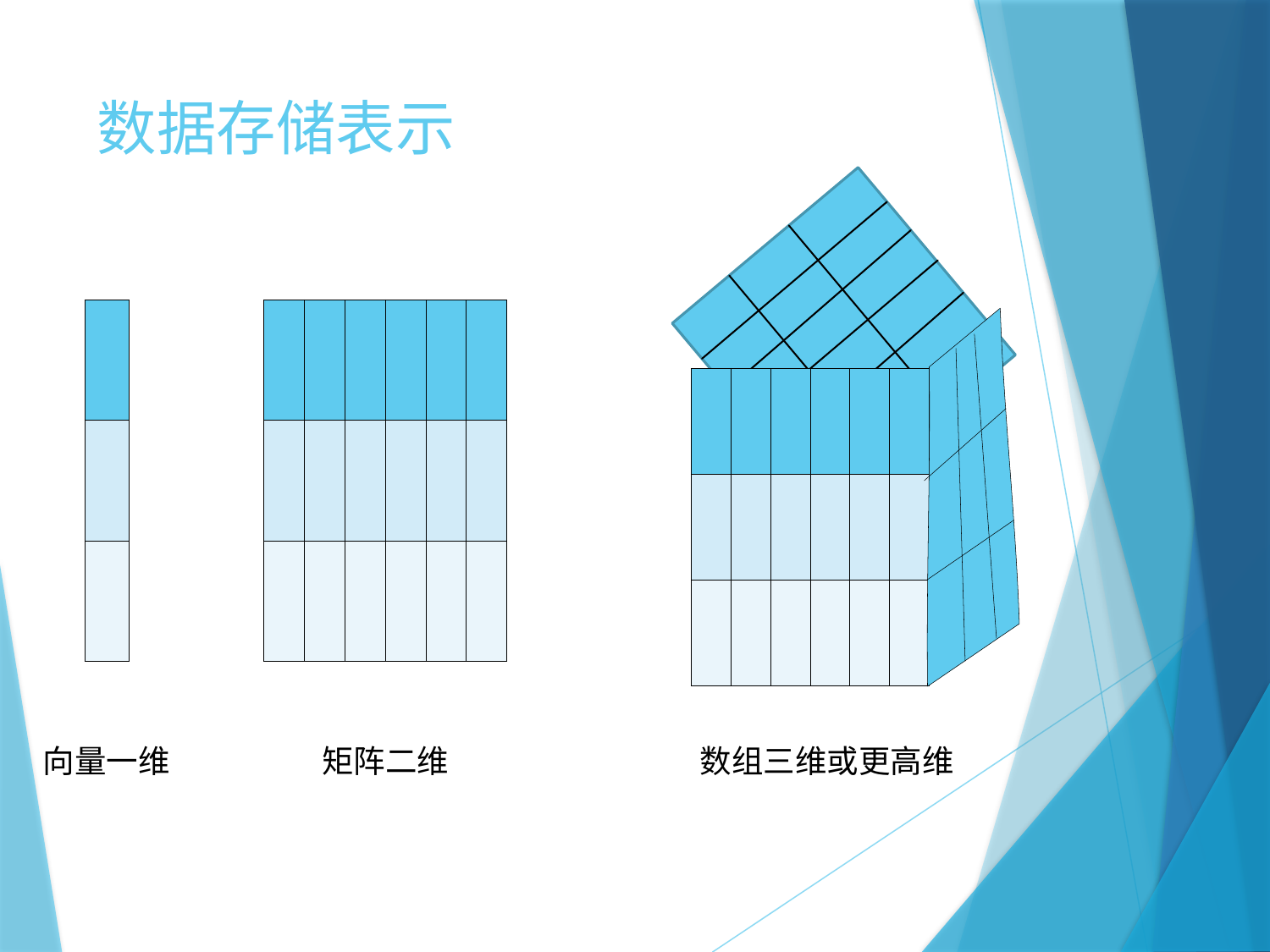

# 数据存储表示

|  |
| --- |
|  |
|  |
|  |  |  |  |  |  |
| --- | --- | --- | --- | --- | --- |
|  |  |  |  |  |  |
|  |  |  |  |  |  |

|  |  |  |  |  |  |
| --- | --- | --- | --- | --- | --- |
|  |  |  |  |  |  |
|  |  |  |  |  |  |
向量一维
矩阵二维
数组三维或更高维